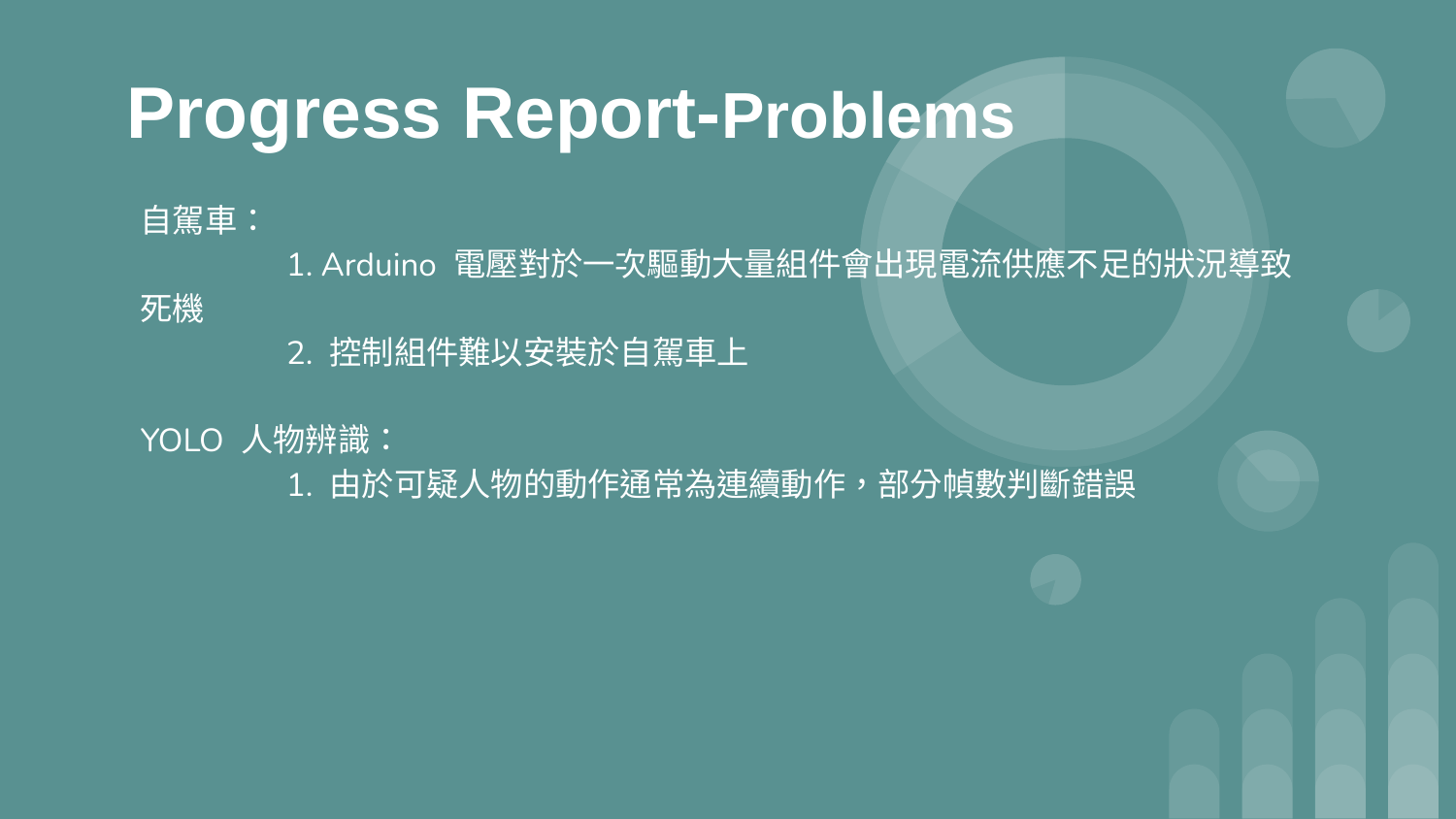

# Progress Report-Problems
自駕車：
	1. Arduino 電壓對於一次驅動大量組件會出現電流供應不足的狀況導致死機
	2. 控制組件難以安裝於自駕車上

YOLO 人物辨識：
	1. 由於可疑人物的動作通常為連續動作，部分幀數判斷錯誤